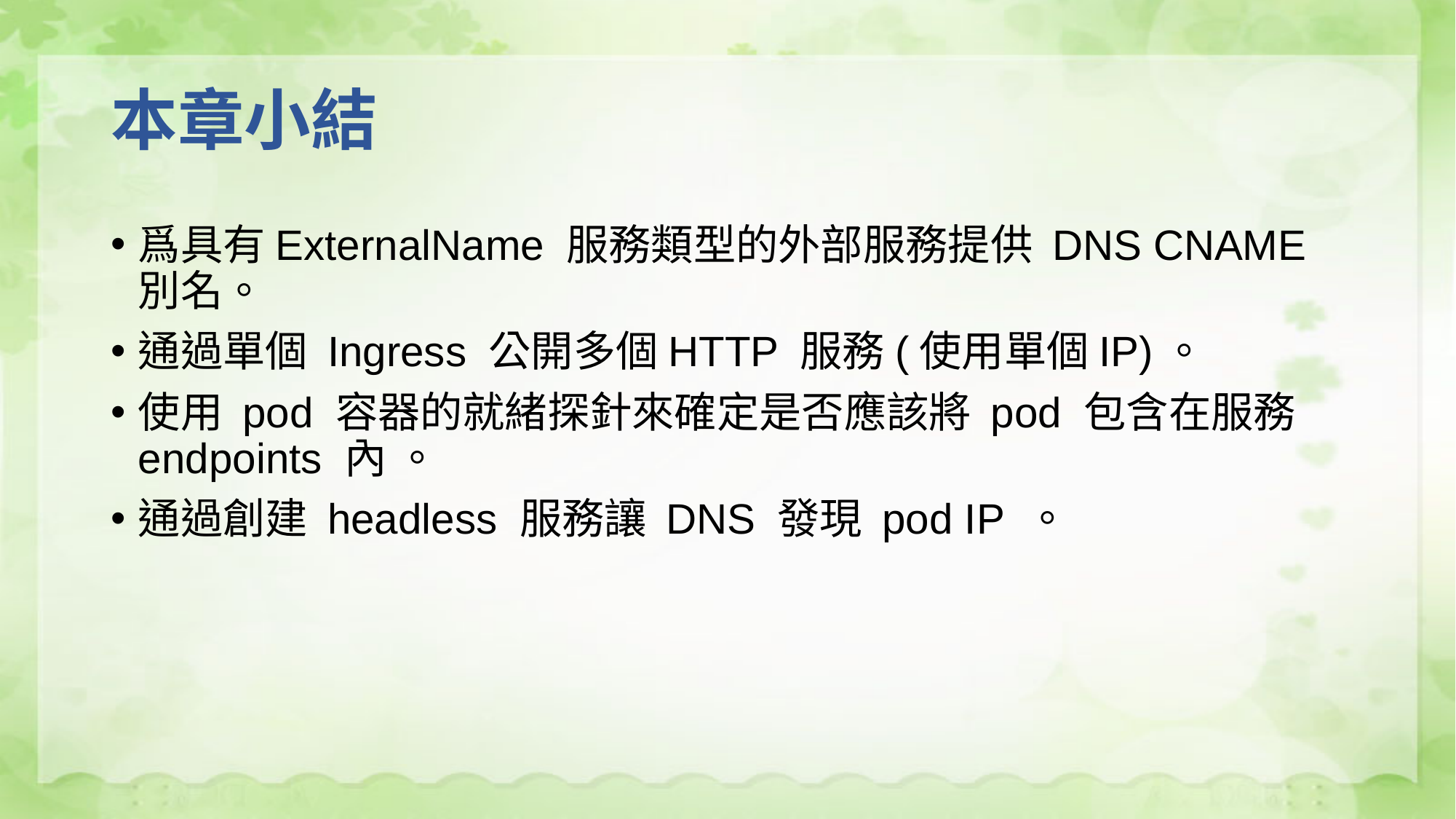

# 本章小結
爲具有ExternalName 服務類型的外部服務提供 DNS CNAME 別名。
通過單個 Ingress 公開多個HTTP 服務(使用單個IP)。
使用 pod 容器的就緒探針來確定是否應該將 pod 包含在服務 endpoints 內 。
通過創建 headless 服務讓 DNS 發現 pod IP 。